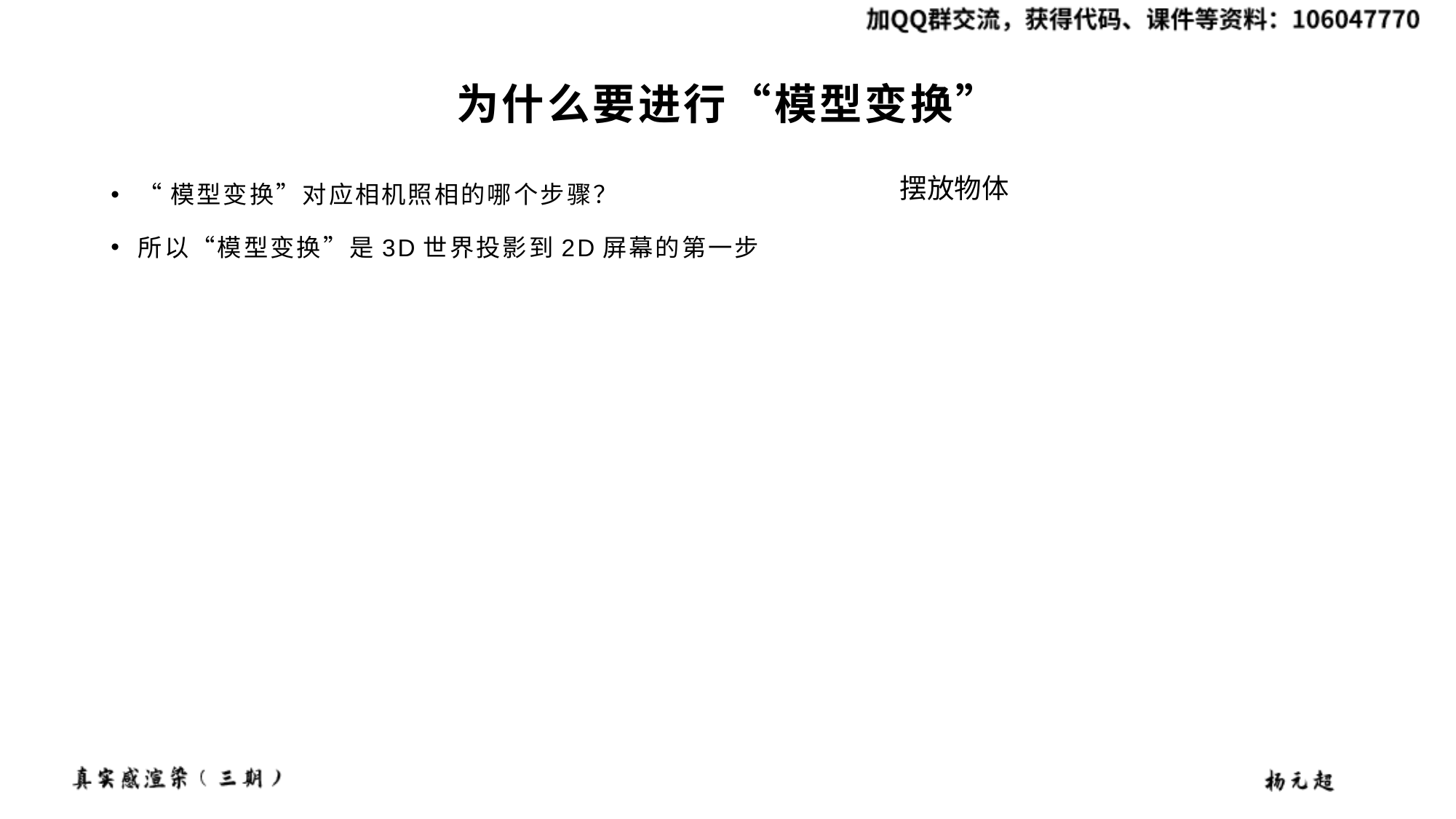

# 为什么要进行“模型变换”
“模型变换”对应相机照相的哪个步骤？
所以“模型变换”是3D世界投影到2D屏幕的第一步
摆放物体